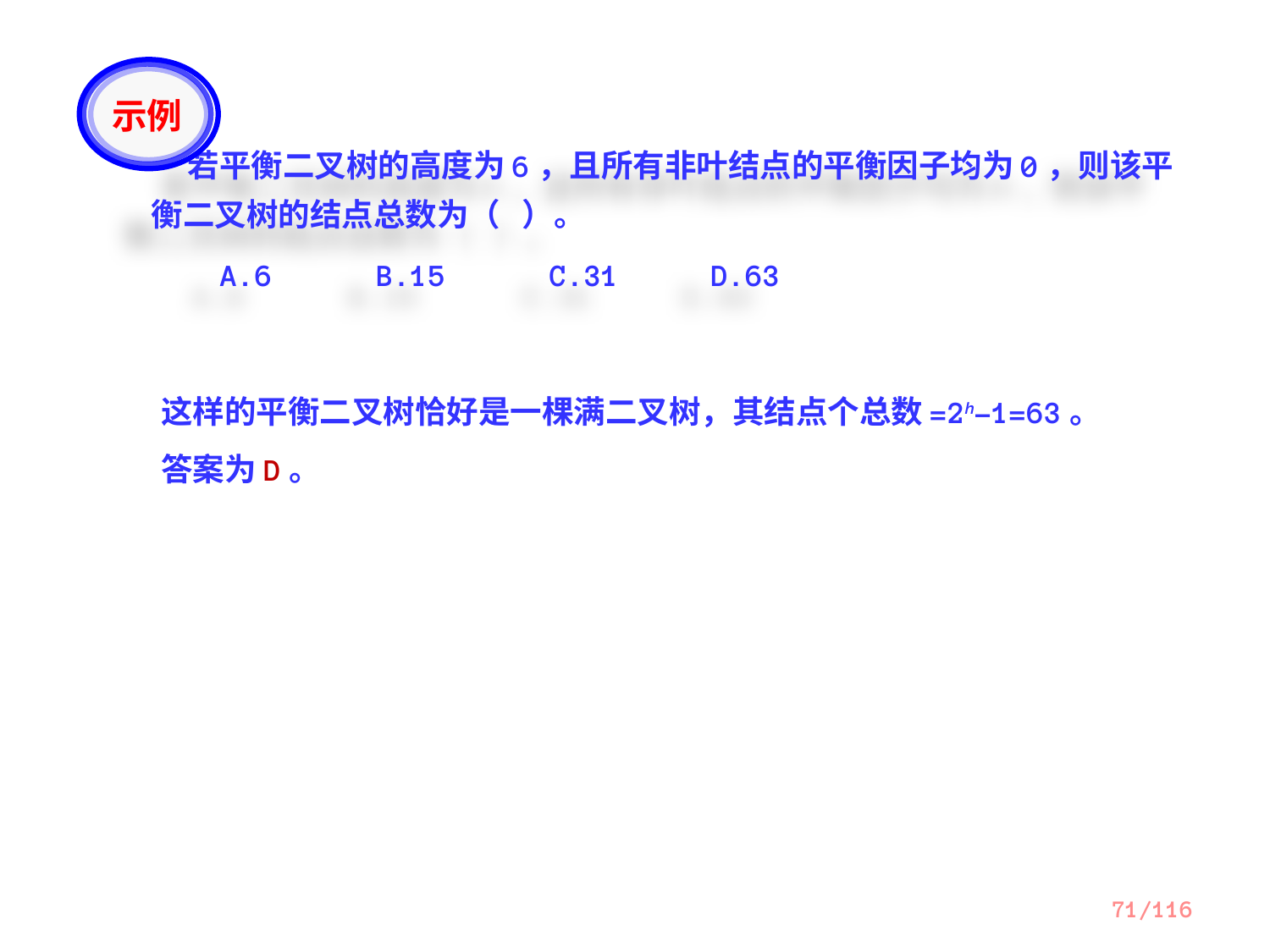

示例
    若平衡二叉树的高度为6，且所有非叶结点的平衡因子均为0，则该平衡二叉树的结点总数为（   ）。
    A.6      B.15      C.31	   D.63
这样的平衡二叉树恰好是一棵满二叉树，其结点个总数=2h-1=63。
答案为D。
71/116